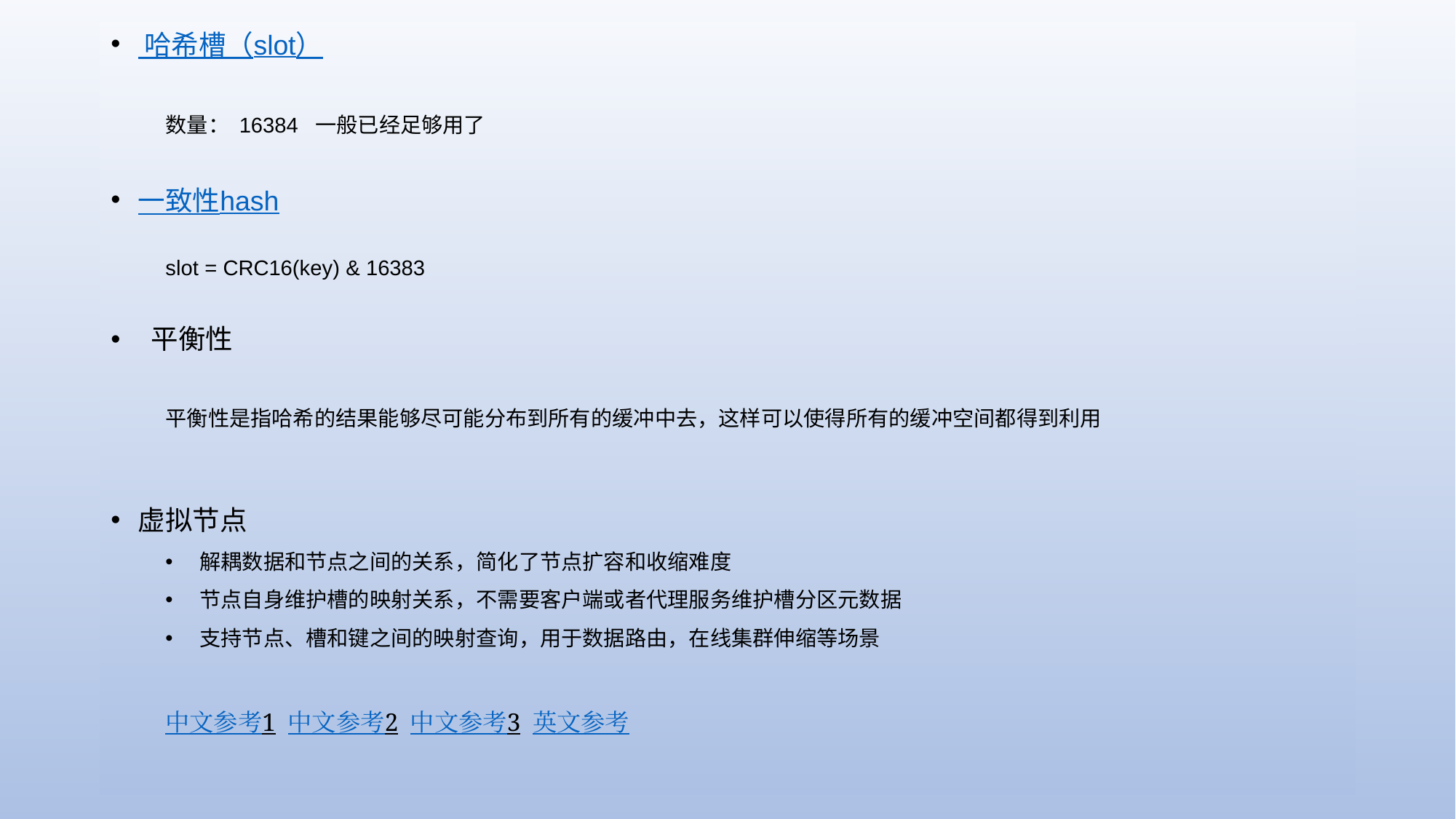

哈希槽（slot）

数量： 16384  一般已经足够用了

一致性hash

slot = CRC16(key) & 16383

 平衡性

平衡性是指哈希的结果能够尽可能分布到所有的缓冲中去，这样可以使得所有的缓冲空间都得到利用

虚拟节点
解耦数据和节点之间的关系，简化了节点扩容和收缩难度
节点自身维护槽的映射关系，不需要客户端或者代理服务维护槽分区元数据
支持节点、槽和键之间的映射查询，用于数据路由，在线集群伸缩等场景

中文参考1 中文参考2 中文参考3 英文参考